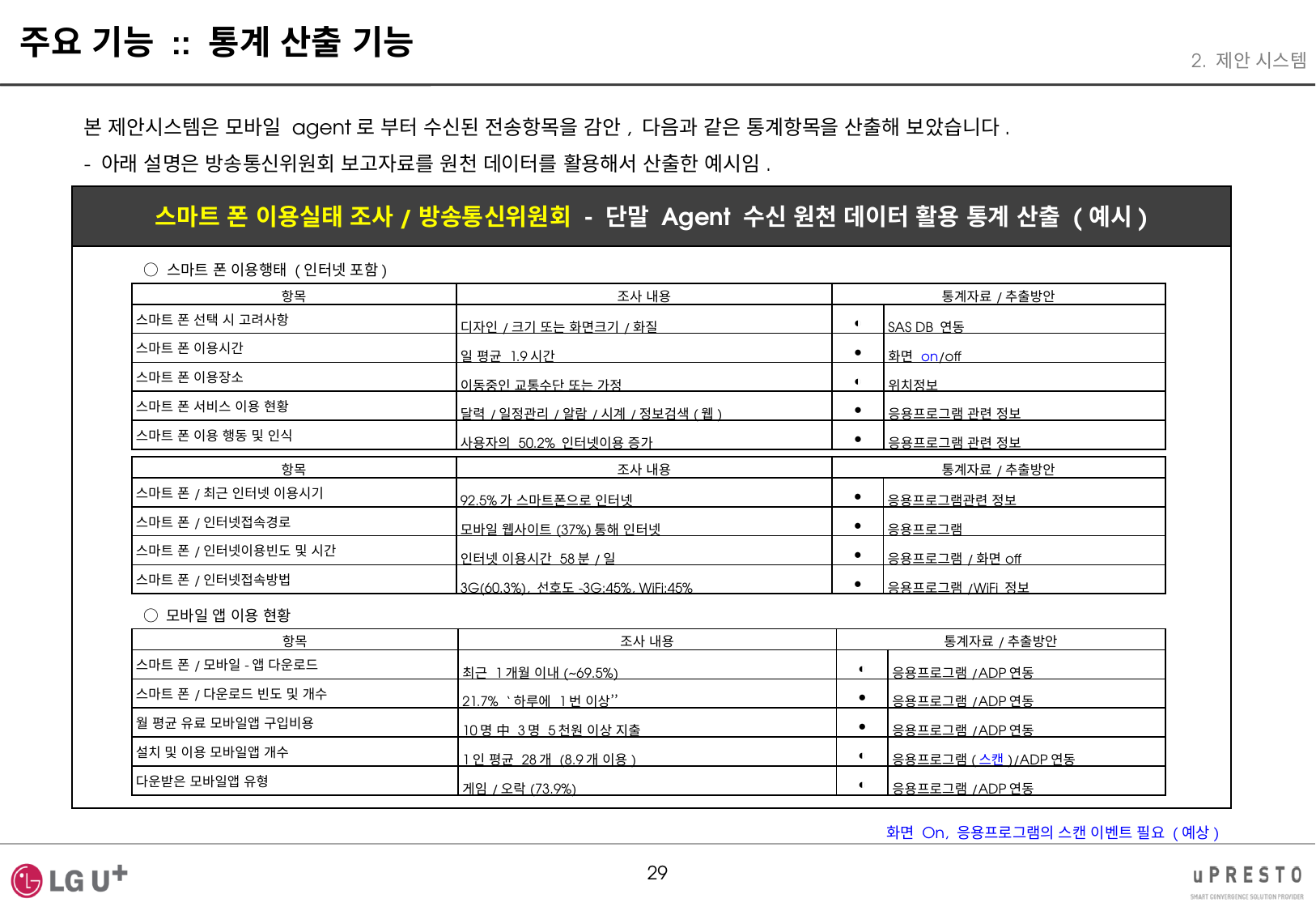

주요 기능 :: 통계 산출 기능
2. 제안 시스템
본 제안시스템은 모바일 agent로 부터 수신된 전송항목을 감안, 다음과 같은 통계항목을 산출해 보았습니다.
- 아래 설명은 방송통신위원회 보고자료를 원천 데이터를 활용해서 산출한 예시임.
스마트 폰 이용실태 조사/방송통신위원회 - 단말 Agent 수신 원천 데이터 활용 통계 산출 (예시)

○ 스마트 폰 이용행태 (인터넷 포함)
| 항목 | 조사 내용 | 통계자료/추출방안 |  |
| --- | --- | --- | --- |
| 스마트 폰 선택 시 고려사항 | 디자인/크기 또는 화면크기/화질 | ◐ | SAS DB 연동 |
| 스마트 폰 이용시간 | 일 평균 1.9시간 | ● | 화면 on/off |
| 스마트 폰 이용장소 | 이동중인 교통수단 또는 가정 | ◐ | 위치정보 |
| 스마트 폰 서비스 이용 현황 | 달력/일정관리/알람/시계/정보검색(웹) | ● | 응용프로그램 관련 정보 |
| 스마트 폰 이용 행동 및 인식 | 사용자의 50.2% 인터넷이용 증가 | ● | 응용프로그램 관련 정보 |
| 항목 | 조사 내용 | 통계자료/추출방안 |  |
| --- | --- | --- | --- |
| 스마트 폰/최근 인터넷 이용시기 | 92.5%가 스마트폰으로 인터넷 | ● | 응용프로그램관련 정보 |
| 스마트 폰/인터넷접속경로 | 모바일 웹사이트(37%)통해 인터넷 | ● | 응용프로그램 |
| 스마트 폰/인터넷이용빈도 및 시간 | 인터넷 이용시간 58분/일 | ● | 응용프로그램/화면off |
| 스마트 폰/인터넷접속방법 | 3G(60.3%), 선호도-3G:45%, WiFi:45% | ● | 응용프로그램/WiFi 정보 |
○ 모바일 앱 이용 현황
| 항목 | 조사 내용 | 통계자료/추출방안 |  |
| --- | --- | --- | --- |
| 스마트 폰/모바일-앱 다운로드 | 최근 1개월 이내(~69.5%) | ◐ | 응용프로그램/ADP연동 |
| 스마트 폰/다운로드 빈도 및 개수 | 21.7% ‘하루에 1번 이상’’ | ● | 응용프로그램/ADP연동 |
| 월 평균 유료 모바일앱 구입비용 | 10명 中 3명 5천원 이상 지출 | ● | 응용프로그램/ADP연동 |
| 설치 및 이용 모바일앱 개수 | 1인 평균 28개 (8.9개 이용) | ◐ | 응용프로그램(스캔)/ADP연동 |
| 다운받은 모바일앱 유형 | 게임/오락(73.9%) | ◐ | 응용프로그램/ADP연동 |
 화면 On, 응용프로그램의 스캔 이벤트 필요 (예상)